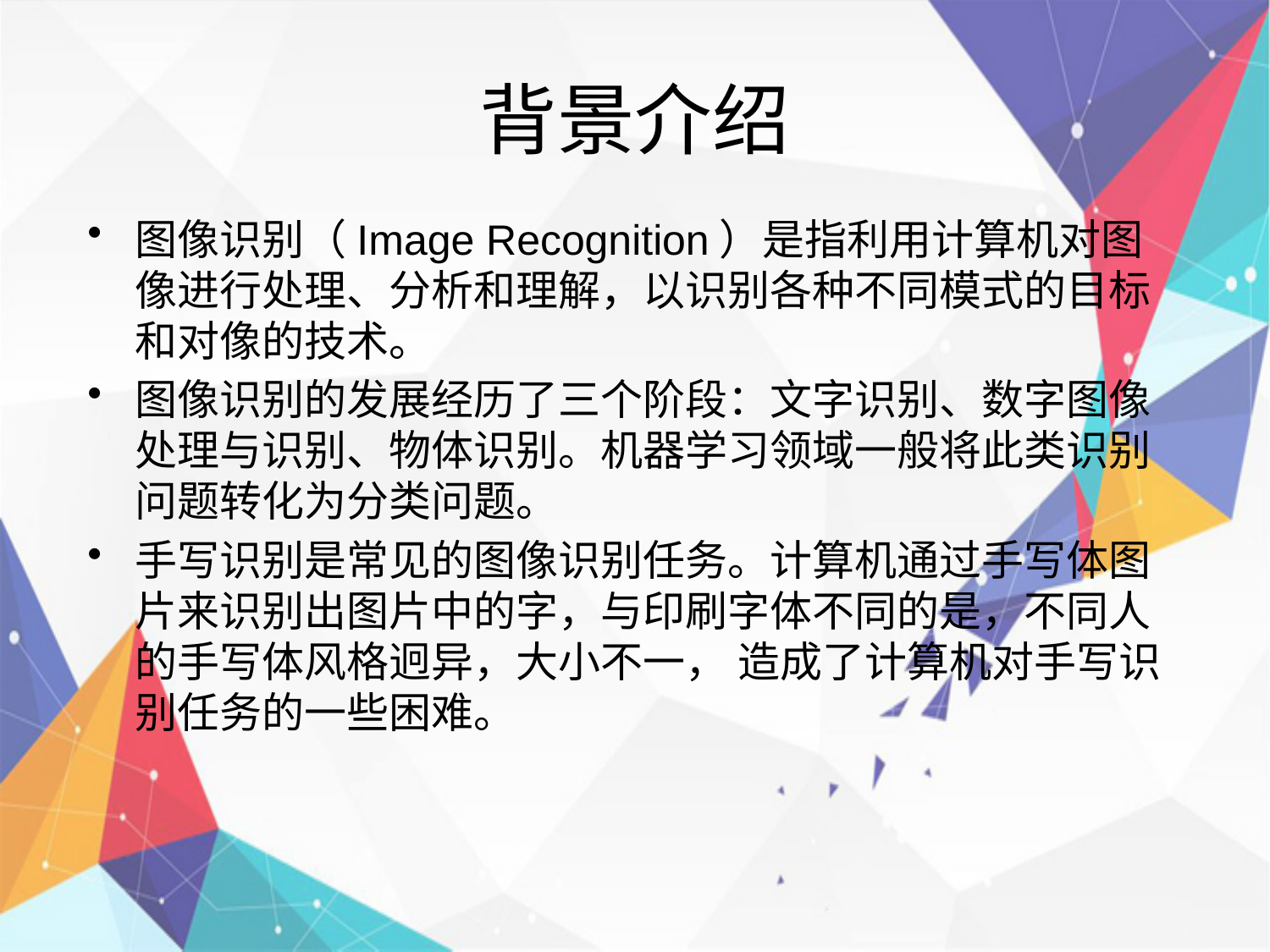

# 背景介绍
图像识别（Image Recognition）是指利用计算机对图像进行处理、分析和理解，以识别各种不同模式的目标和对像的技术。
图像识别的发展经历了三个阶段：文字识别、数字图像处理与识别、物体识别。机器学习领域一般将此类识别问题转化为分类问题。
手写识别是常见的图像识别任务。计算机通过手写体图片来识别出图片中的字，与印刷字体不同的是，不同人的手写体风格迥异，大小不一， 造成了计算机对手写识别任务的一些困难。